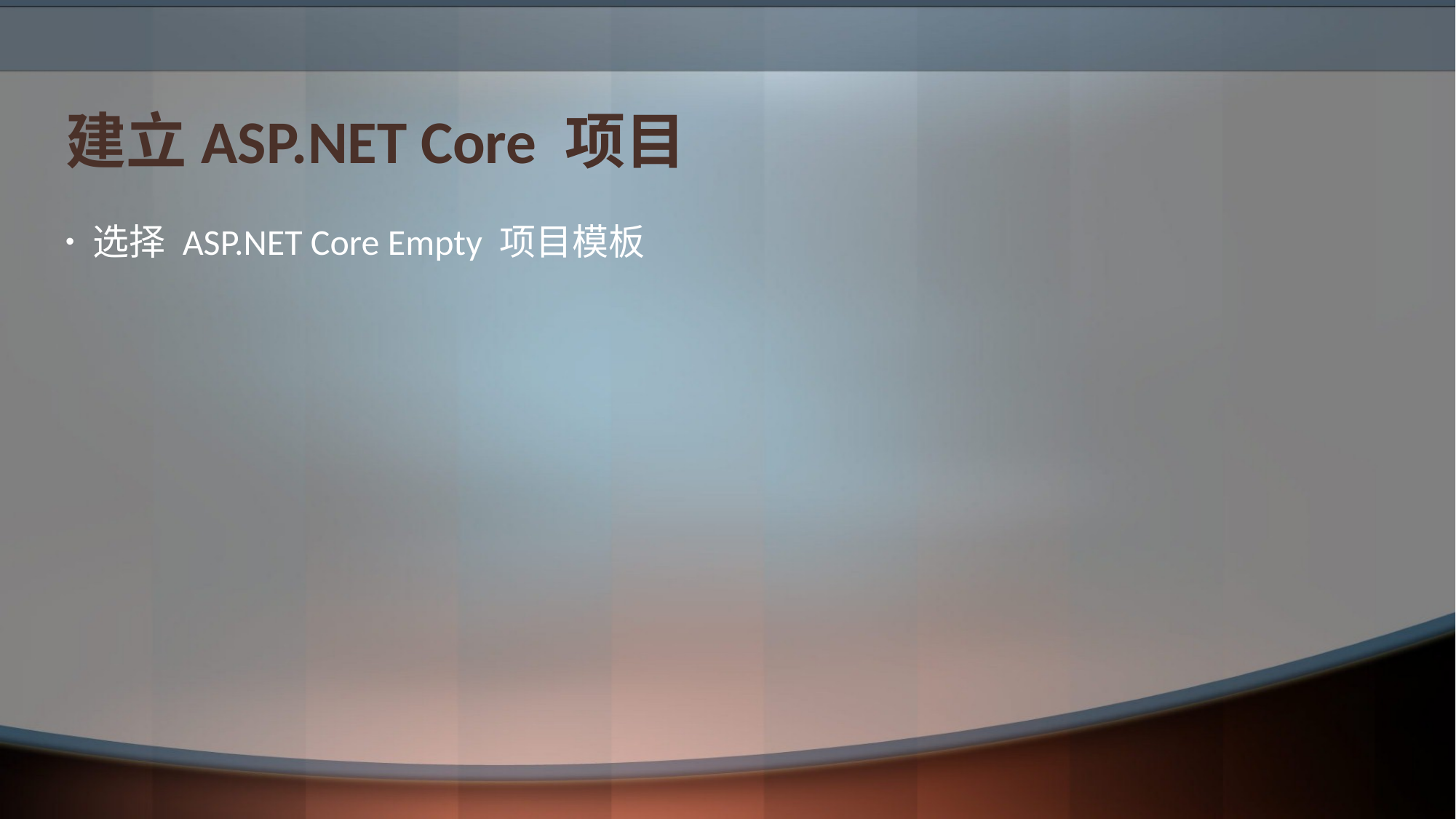

# 建立ASP.NET Core 项目
选择 ASP.NET Core Empty 项目模板